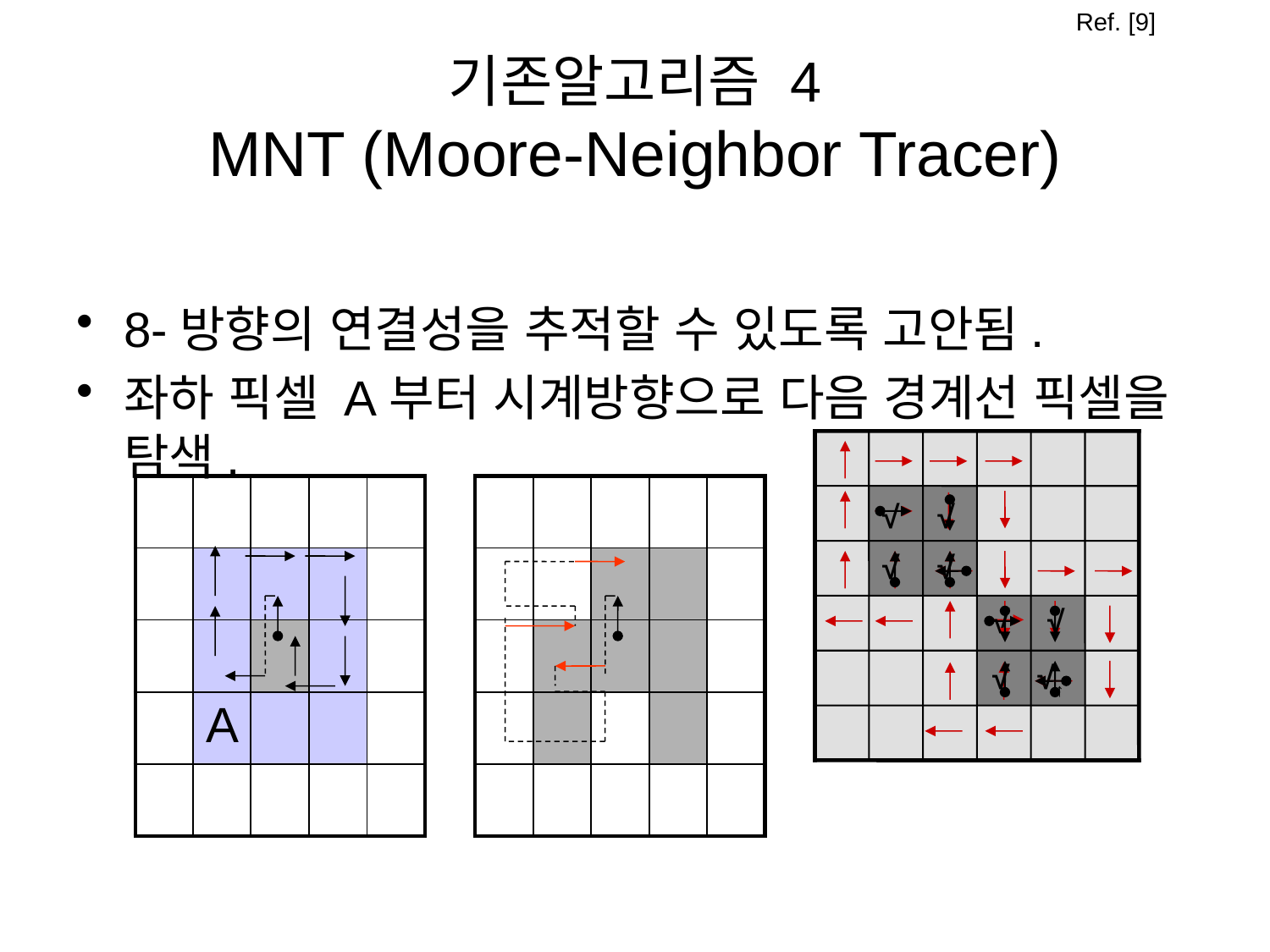

Ref. [9]
# 기존알고리즘 4 MNT (Moore-Neighbor Tracer)

8-방향의 연결성을 추적할 수 있도록 고안됨.
좌하 픽셀 A부터 시계방향으로 다음 경계선 픽셀을 탐색.

|  |  |  |  |  |
| --- | --- | --- | --- | --- |
|  |  |  |  |  |
|  |  |  |  |  |
|  | A |  |  |  |
|  |  |  |  |  |
|  |  |  |  |  |
| --- | --- | --- | --- | --- |
|  |  |  |  |  |
|  |  |  |  |  |
|  |  |  |  |  |
|  |  |  |  |  |

√
√

√
√

√
√

√
√↑